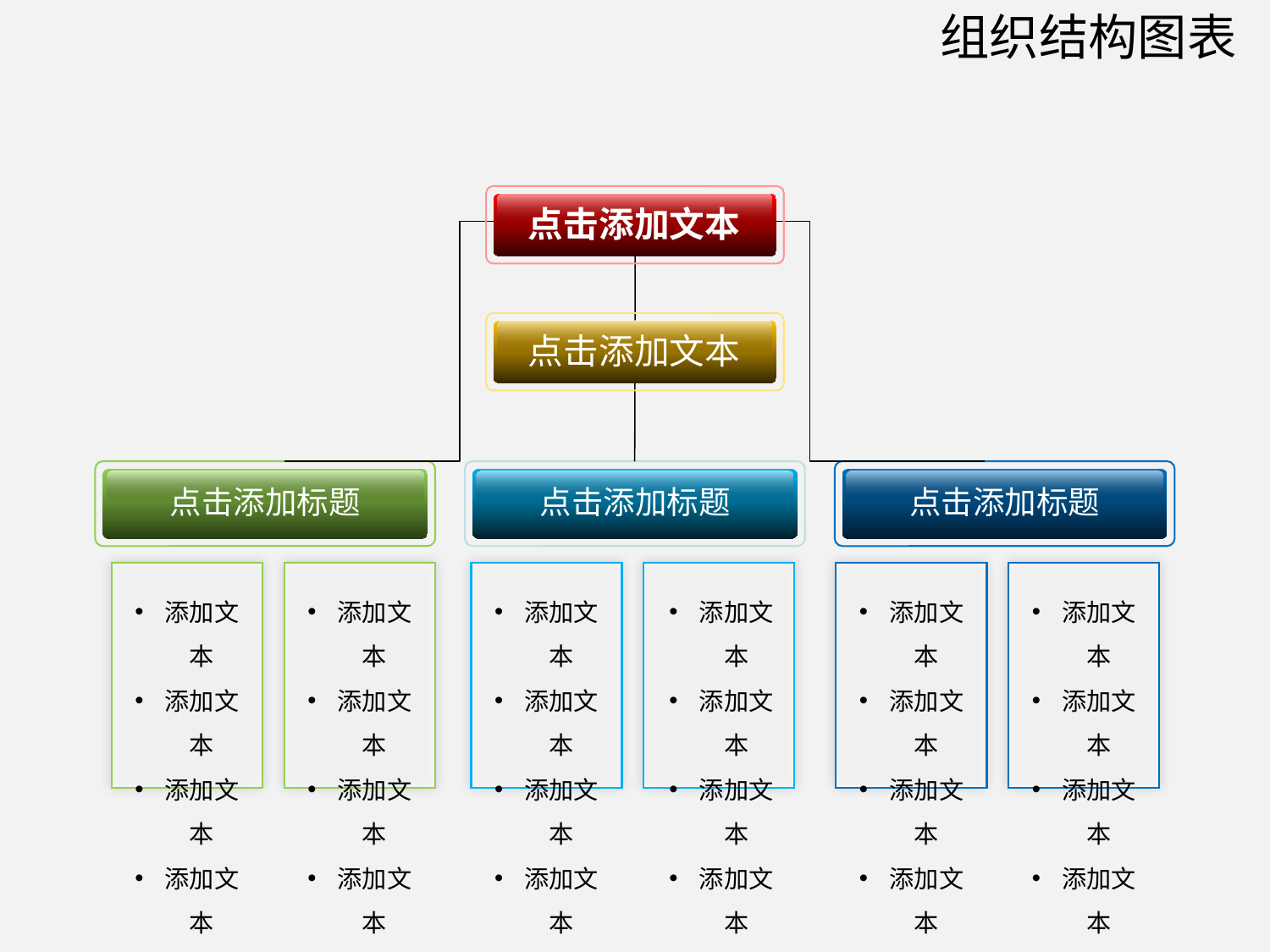

组织结构图表

点击添加文本

点击添加文本

点击添加标题

点击添加标题

点击添加标题

添加文本
添加文本
添加文本
添加文本
添加文本
添加文本
添加文本
添加文本
添加文本
添加文本
添加文本
添加文本
添加文本
添加文本
添加文本
添加文本
添加文本
添加文本
添加文本
添加文本
添加文本
添加文本
添加文本
添加文本